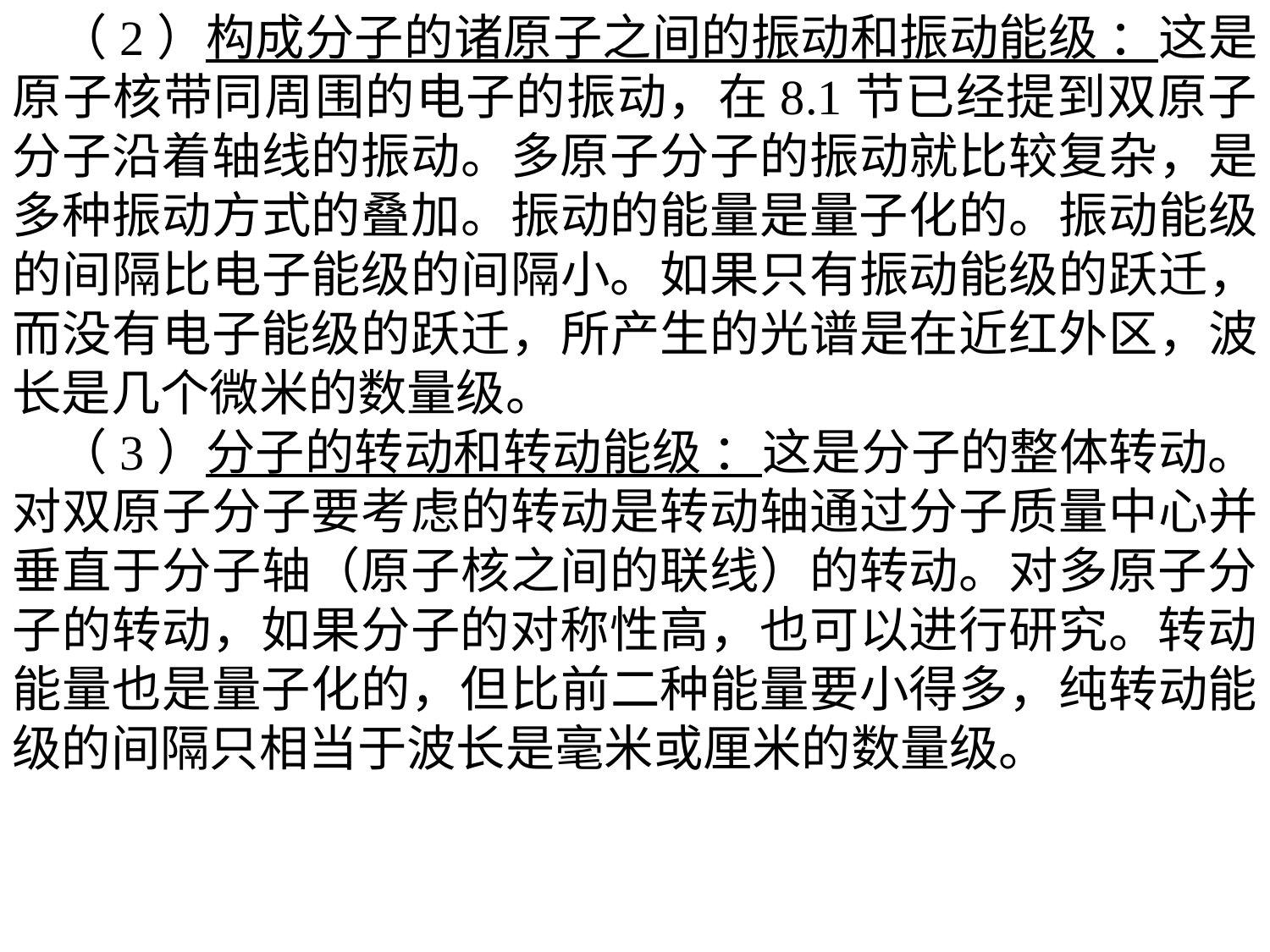

（2）构成分子的诸原子之间的振动和振动能级 ：这是原子核带同周围的电子的振动，在8.1节已经提到双原子分子沿着轴线的振动。多原子分子的振动就比较复杂，是多种振动方式的叠加。振动的能量是量子化的。振动能级的间隔比电子能级的间隔小。如果只有振动能级的跃迁，而没有电子能级的跃迁，所产生的光谱是在近红外区，波长是几个微米的数量级。
   （3）分子的转动和转动能级 ：这是分子的整体转动。对双原子分子要考虑的转动是转动轴通过分子质量中心并垂直于分子轴（原子核之间的联线）的转动。对多原子分子的转动，如果分子的对称性高，也可以进行研究。转动能量也是量子化的，但比前二种能量要小得多，纯转动能级的间隔只相当于波长是毫米或厘米的数量级。